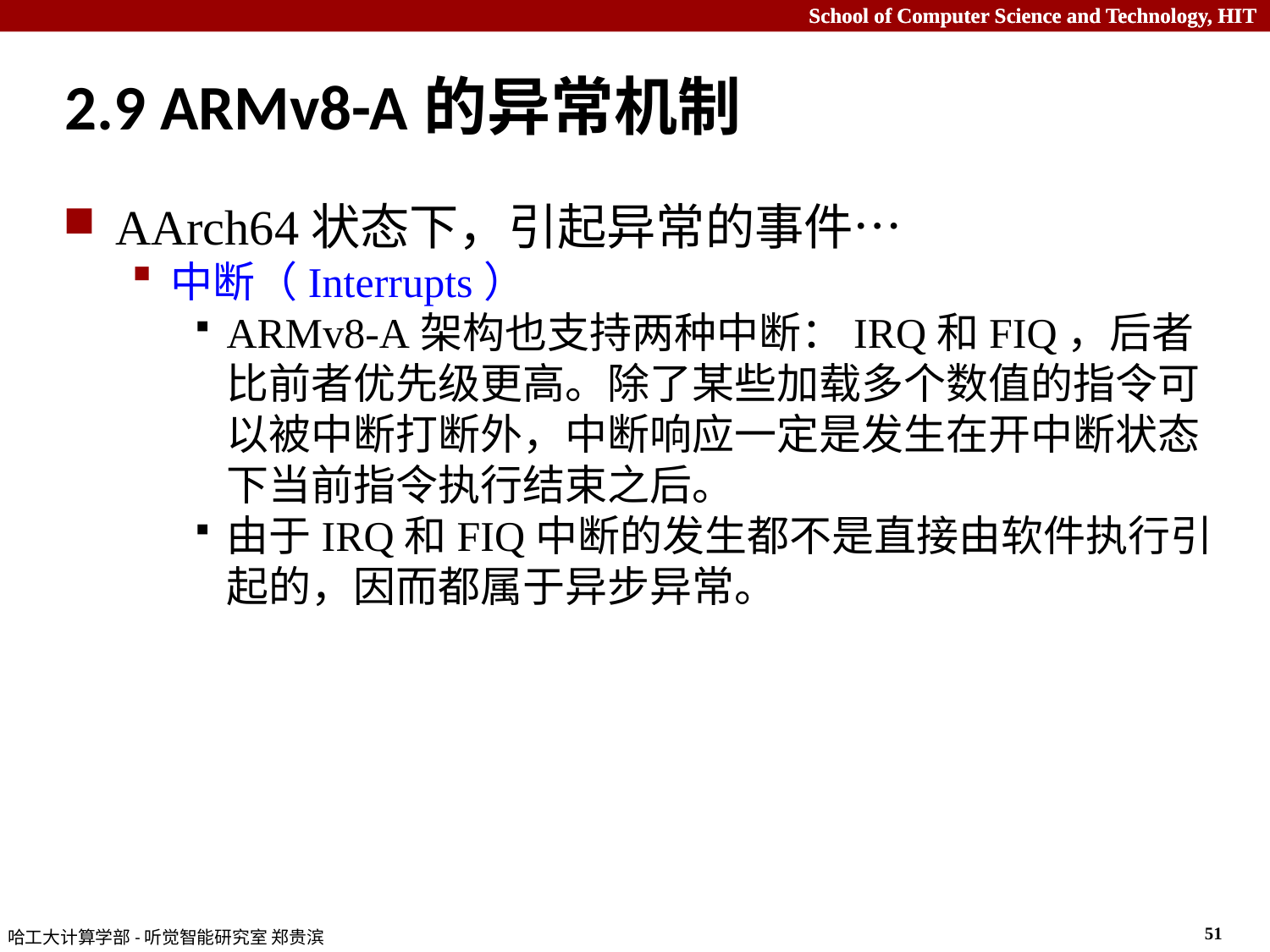

# 2.9 ARMv8-A的异常机制
AArch64状态下，引起异常的事件…
中断（Interrupts）
ARMv8-A架构也支持两种中断：IRQ和FIQ，后者比前者优先级更高。除了某些加载多个数值的指令可以被中断打断外，中断响应一定是发生在开中断状态下当前指令执行结束之后。
由于IRQ和FIQ中断的发生都不是直接由软件执行引起的，因而都属于异步异常。